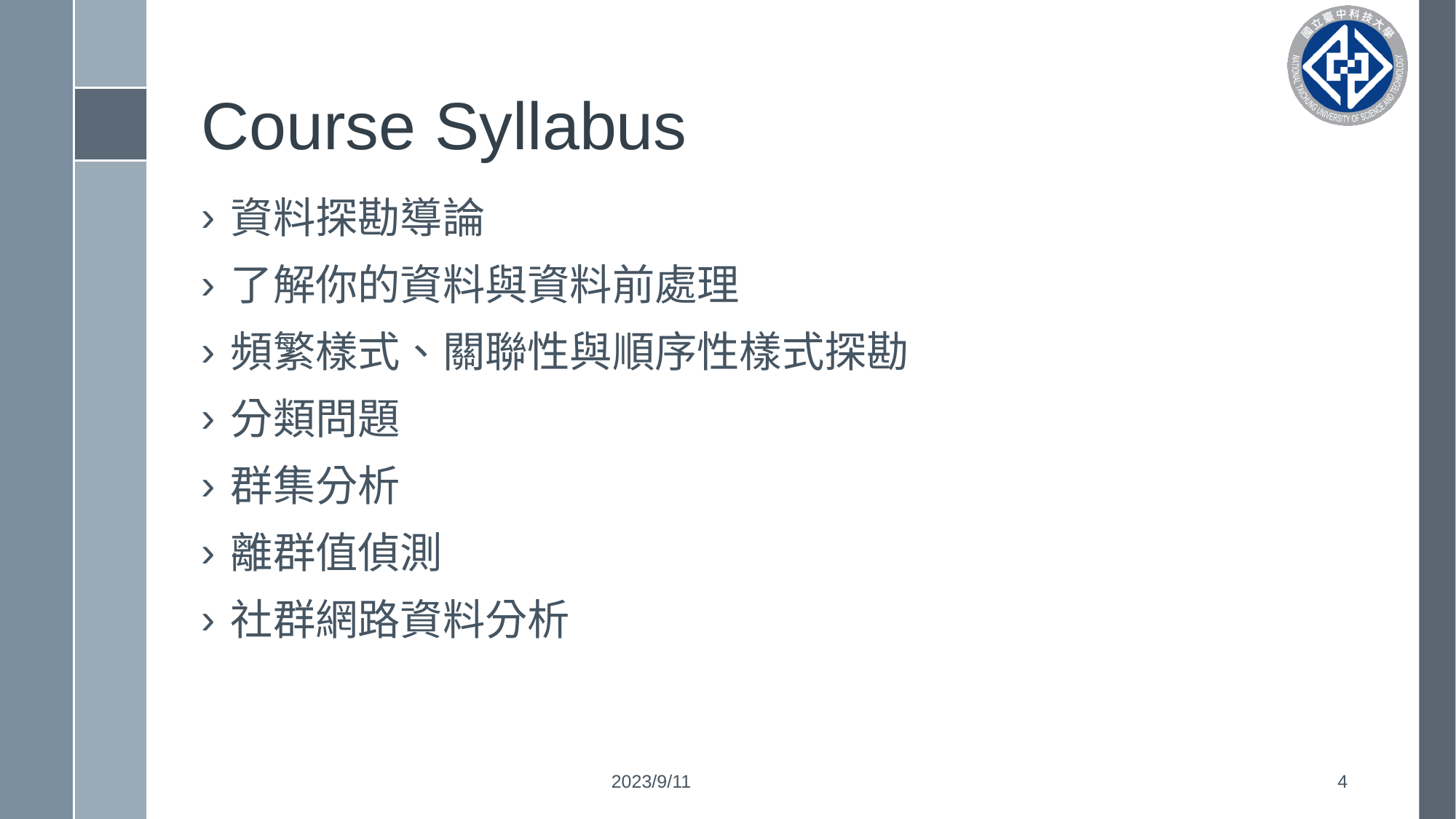

# Course Syllabus
資料探勘導論
了解你的資料與資料前處理
頻繁樣式、關聯性與順序性樣式探勘
分類問題
群集分析
離群值偵測
社群網路資料分析
2023/9/11
4